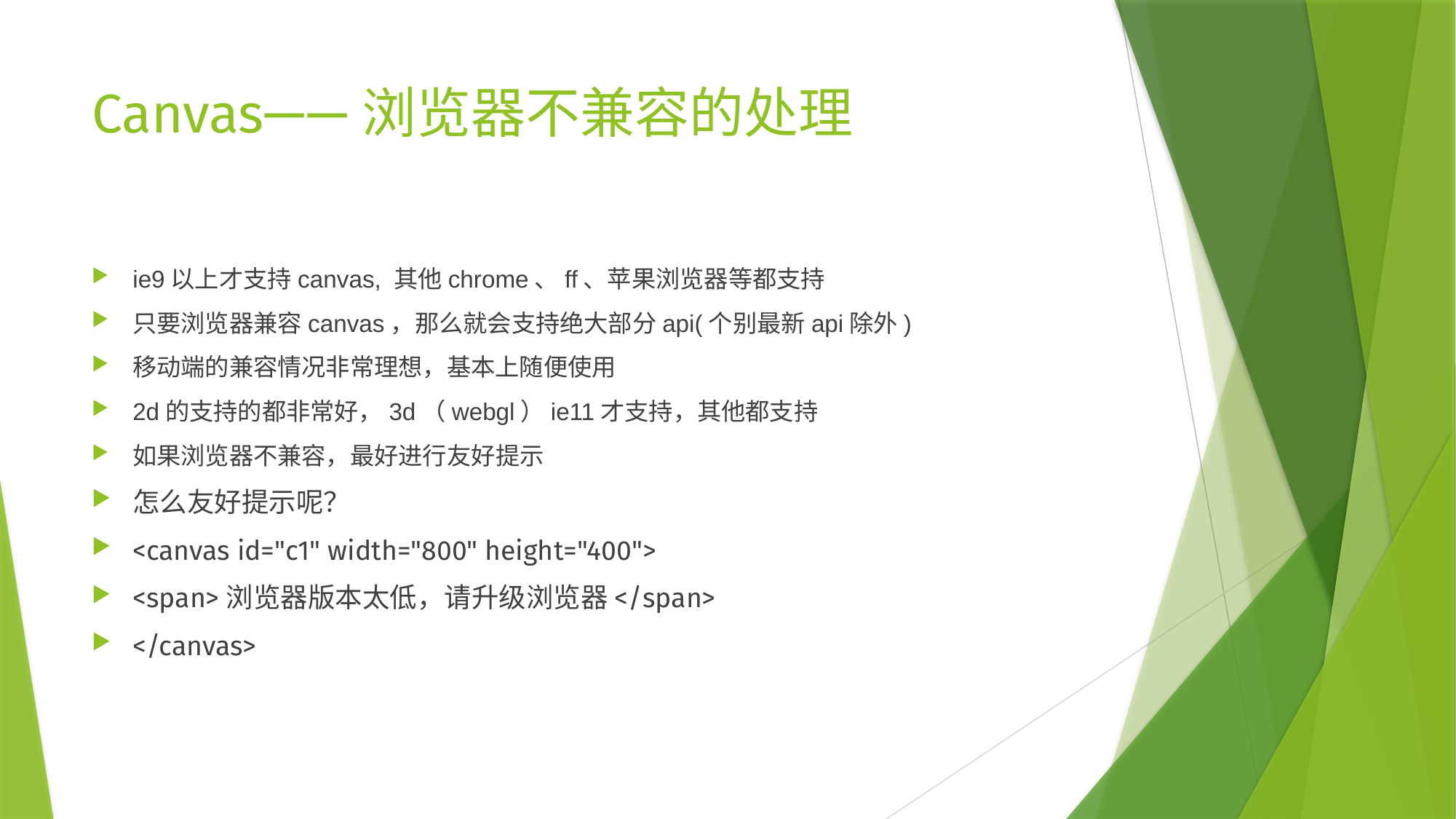

# Canvas——浏览器不兼容的处理
ie9以上才支持canvas, 其他chrome、ff、苹果浏览器等都支持
只要浏览器兼容canvas，那么就会支持绝大部分api(个别最新api除外)
移动端的兼容情况非常理想，基本上随便使用
2d的支持的都非常好，3d（webgl）ie11才支持，其他都支持
如果浏览器不兼容，最好进行友好提示
怎么友好提示呢？
<canvas id="c1" width="800" height="400">
<span>浏览器版本太低，请升级浏览器</span>
</canvas>